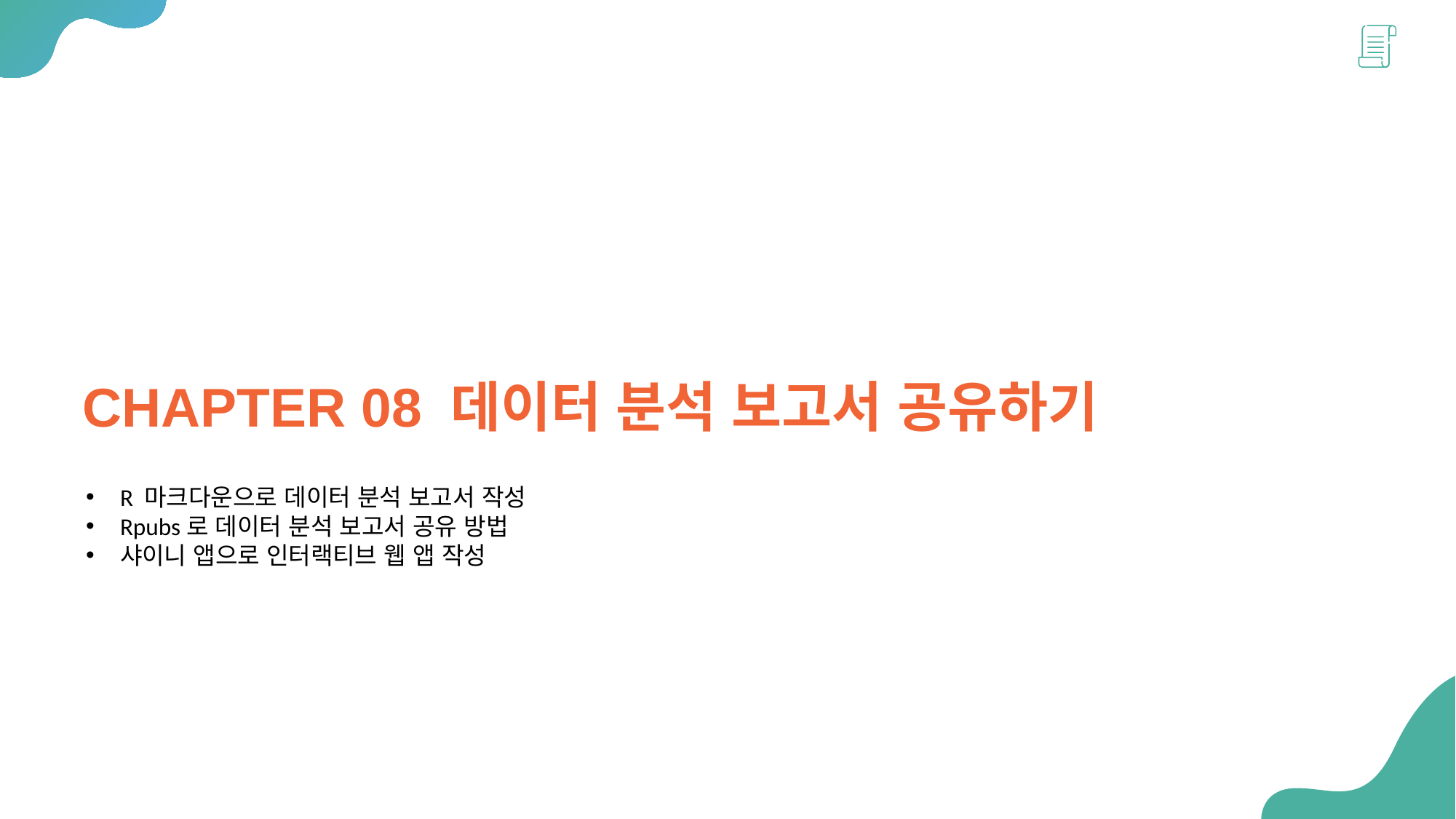

CHAPTER 08 데이터 분석 보고서 공유하기
R 마크다운으로 데이터 분석 보고서 작성
Rpubs로 데이터 분석 보고서 공유 방법
샤이니 앱으로 인터랙티브 웹 앱 작성